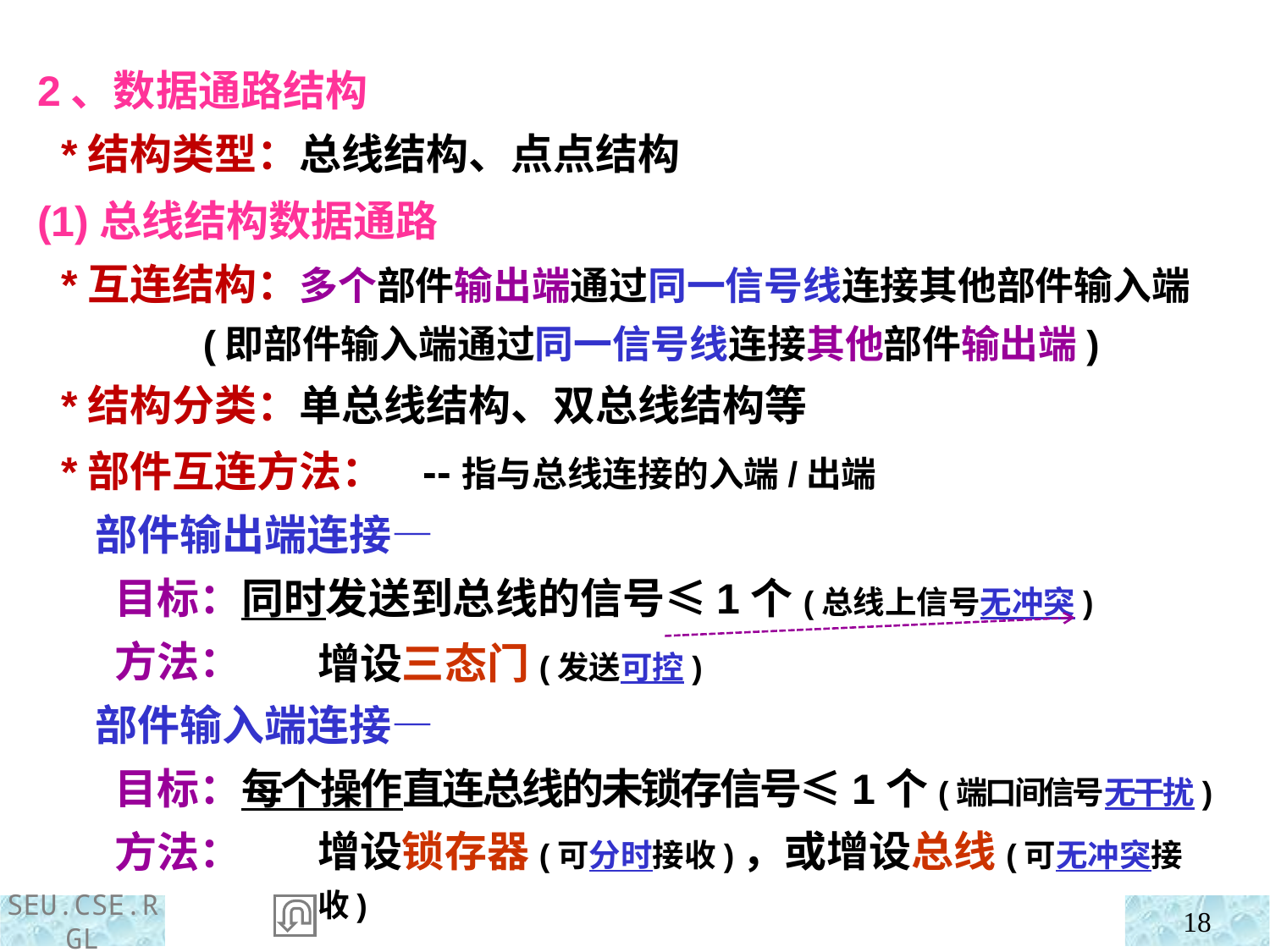

2、数据通路结构
  *结构类型：总线结构、点点结构
(1)总线结构数据通路
  *互连结构：多个部件输出端通过同一信号线连接其他部件输入端
                 (即部件输入端通过同一信号线连接其他部件输出端)
  *结构分类：单总线结构、双总线结构等
  *部件互连方法：   --指与总线连接的入端/出端
     部件输出端连接—
       目标：同时发送到总线的信号≤1个(总线上信号无冲突)
       方法：
     部件输入端连接—
       目标：每个操作直连总线的未锁存信号≤1个(端口间信号无干扰)
       方法：
增设三态门(发送可控)
增设锁存器(可分时接收)，或增设总线(可无冲突接收)

18